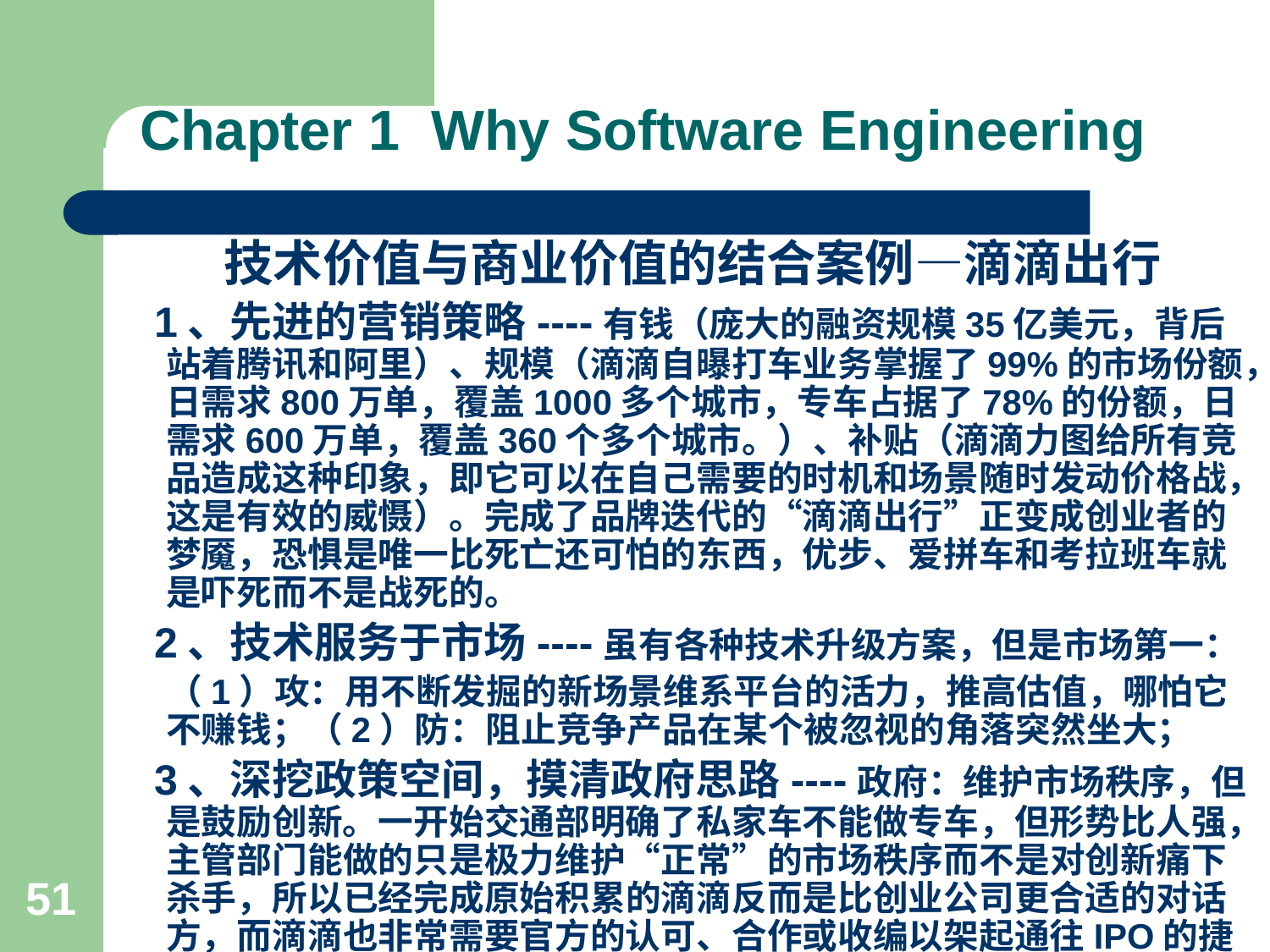

# Chapter 1  Why Software Engineering
          技术价值与商业价值的结合案例—滴滴出行
   1、先进的营销策略----有钱（庞大的融资规模35亿美元，背后站着腾讯和阿里）、规模（滴滴自曝打车业务掌握了99%的市场份额，日需求800万单，覆盖1000多个城市，专车占据了78%的份额，日需求600万单，覆盖360个多个城市。）、补贴（滴滴力图给所有竞品造成这种印象，即它可以在自己需要的时机和场景随时发动价格战，这是有效的威慑）。完成了品牌迭代的“滴滴出行”正变成创业者的梦魇，恐惧是唯一比死亡还可怕的东西，优步、爱拼车和考拉班车就是吓死而不是战死的。
   2、技术服务于市场----虽有各种技术升级方案，但是市场第一：
     （1）攻：用不断发掘的新场景维系平台的活力，推高估值，哪怕它不赚钱；（2）防：阻止竞争产品在某个被忽视的角落突然坐大；
   3、深挖政策空间，摸清政府思路----政府：维护市场秩序，但是鼓励创新。一开始交通部明确了私家车不能做专车，但形势比人强，主管部门能做的只是极力维护“正常”的市场秩序而不是对创新痛下杀手，所以已经完成原始积累的滴滴反而是比创业公司更合适的对话方，而滴滴也非常需要官方的认可、合作或收编以架起通往IPO的捷径。
51